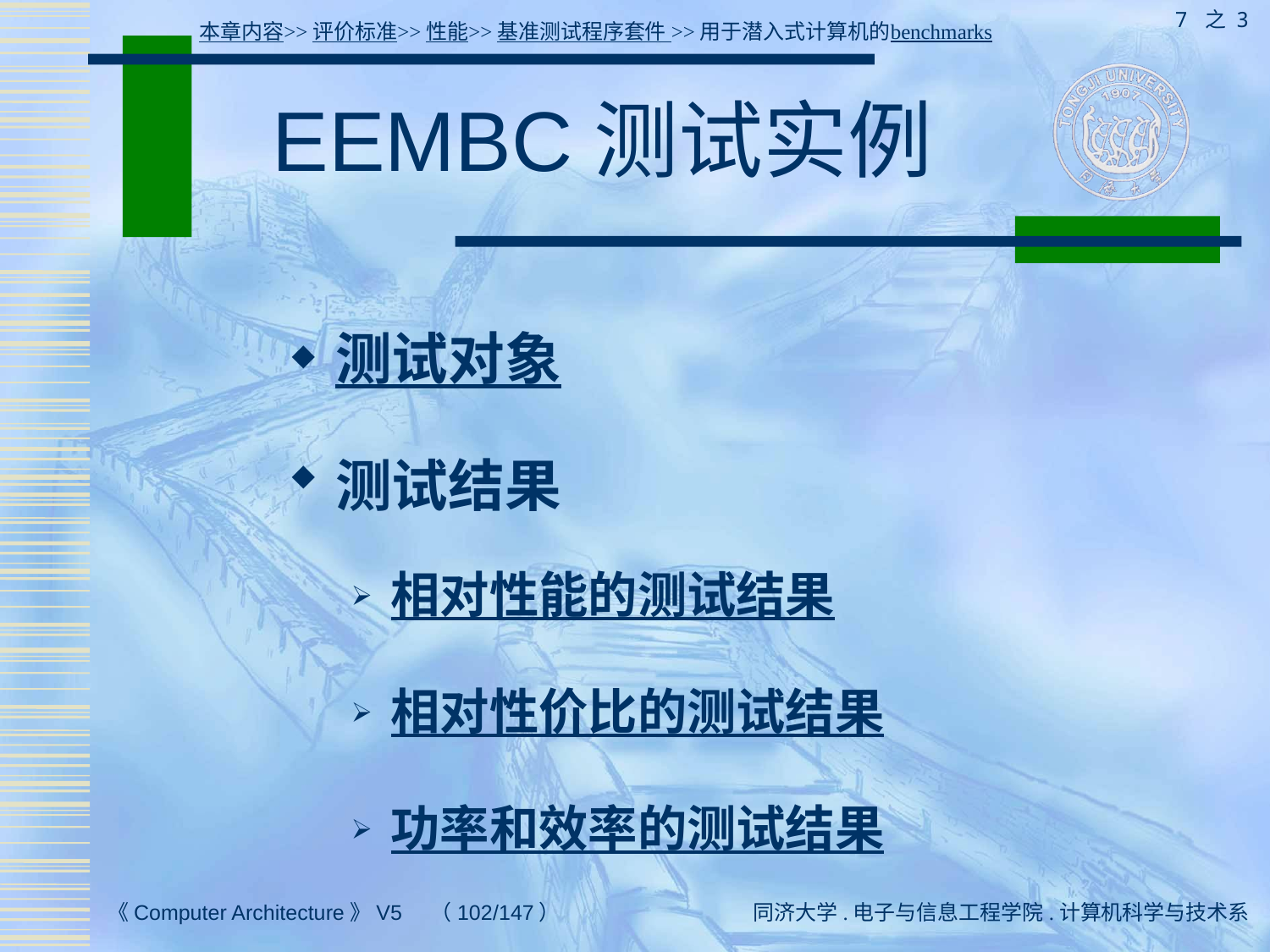

7 之 3
本章内容>>评价标准>>性能>>基准测试程序套件 >>用于潜入式计算机的benchmarks
# EEMBC测试实例
测试对象
测试结果
相对性能的测试结果
相对性价比的测试结果
功率和效率的测试结果